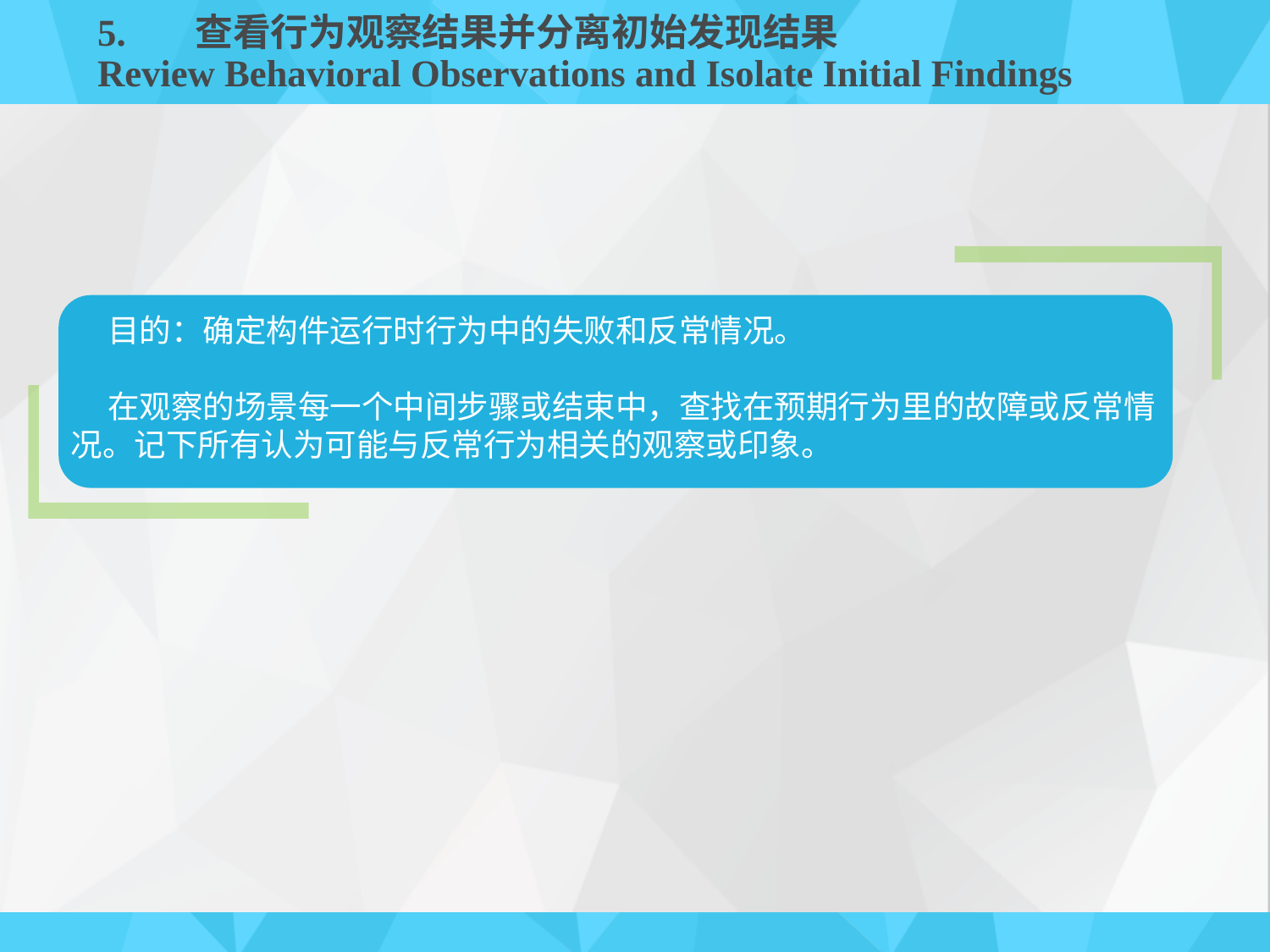

# 5.	查看行为观察结果并分离初始发现结果 Review Behavioral Observations and Isolate Initial Findings

    目的：确定构件运行时行为中的失败和反常情况。

    在观察的场景每一个中间步骤或结束中，查找在预期行为里的故障或反常情况。记下所有认为可能与反常行为相关的观察或印象。